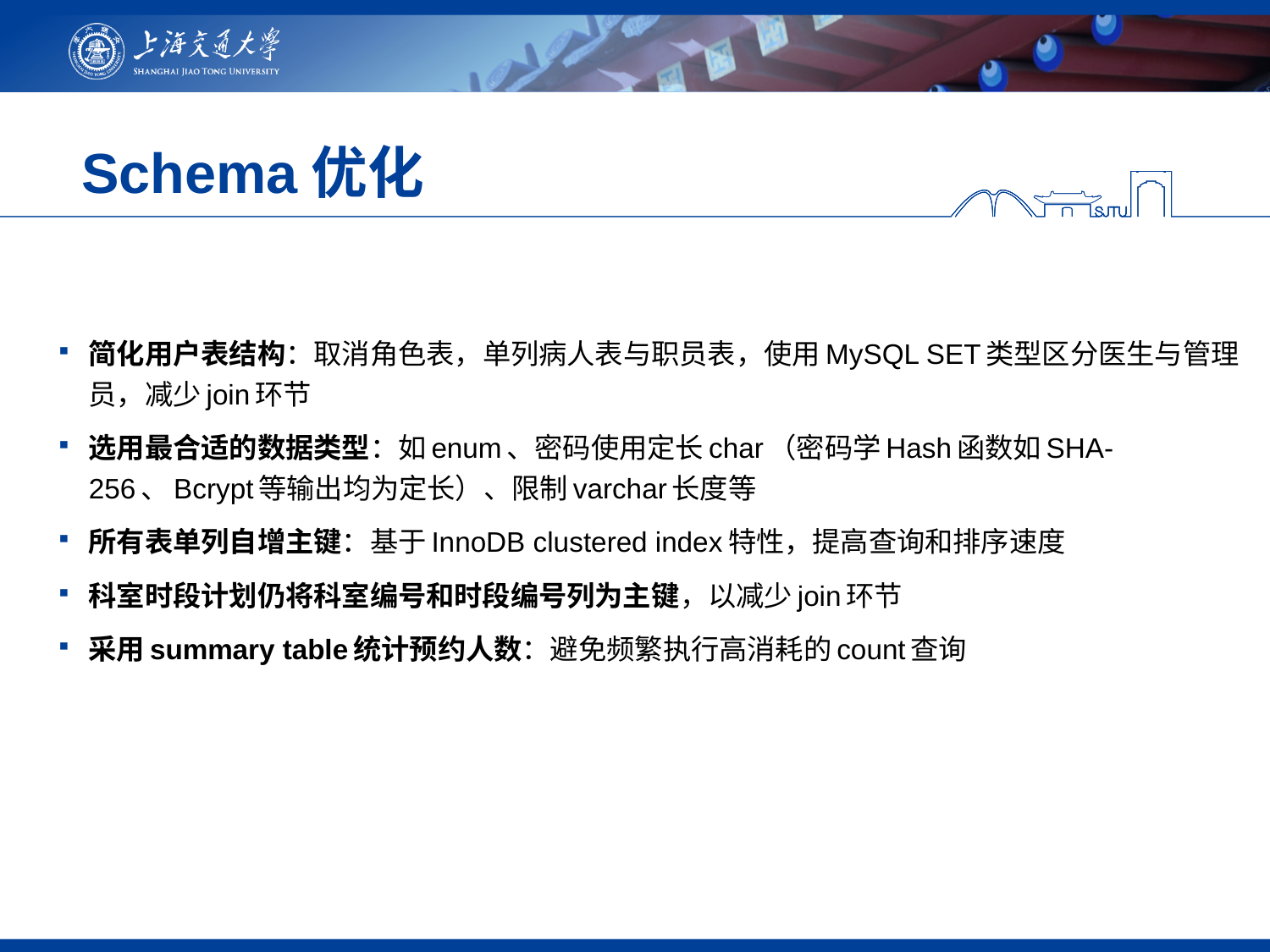

# Schema优化
简化用户表结构：取消角色表，单列病人表与职员表，使用MySQL SET类型区分医生与管理员，减少join环节
选用最合适的数据类型：如enum、密码使用定长char（密码学Hash函数如SHA-256、Bcrypt等输出均为定长）、限制varchar长度等
所有表单列自增主键：基于InnoDB clustered index特性，提高查询和排序速度
科室时段计划仍将科室编号和时段编号列为主键，以减少join环节
采用summary table统计预约人数：避免频繁执行高消耗的count查询